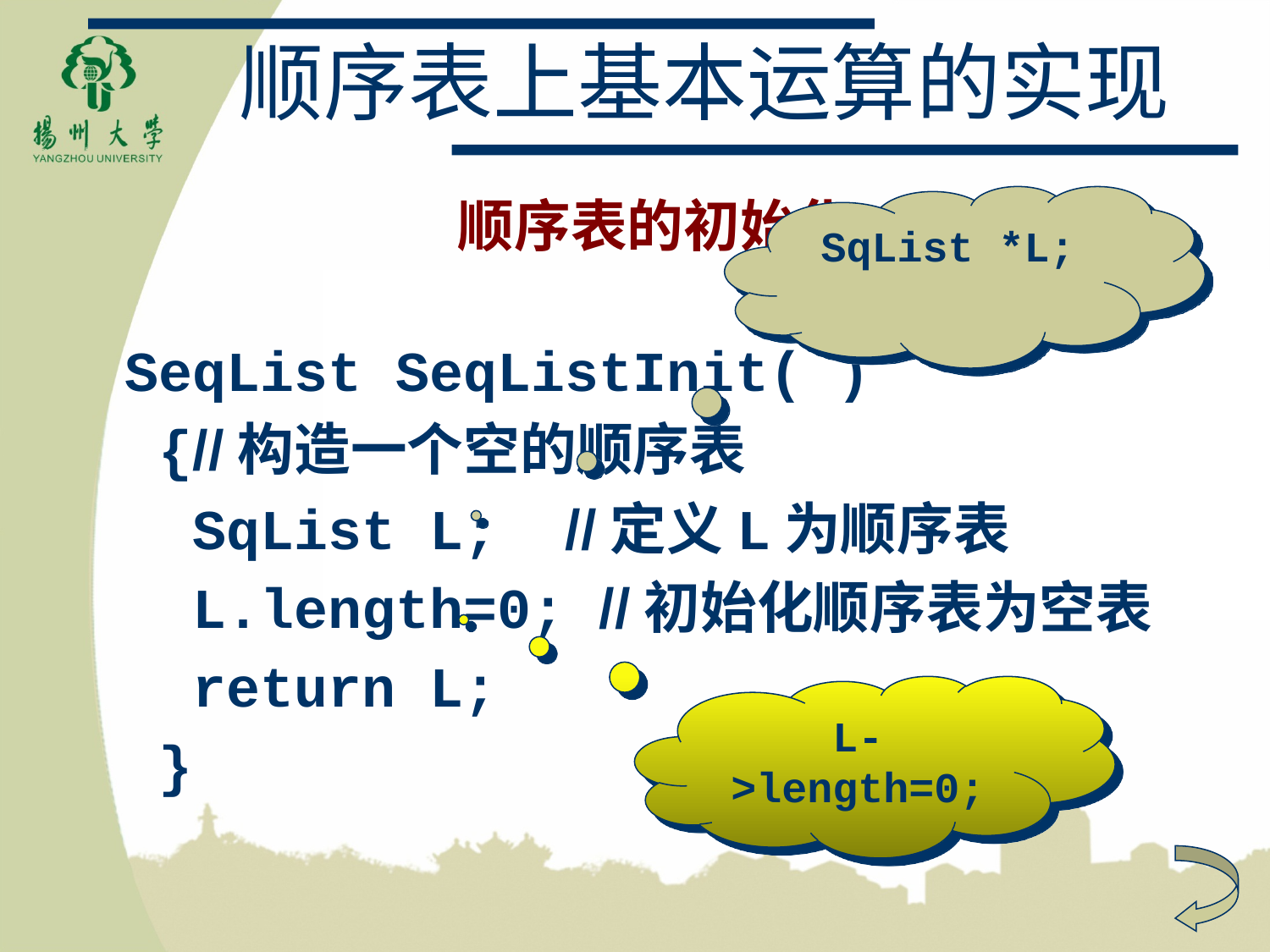

# 顺序表上基本运算的实现
顺序表的初始化 :
SqList *L;
SeqList SeqListInit( )
 {//构造一个空的顺序表
  SqList L;  //定义L为顺序表
  L.length=0; //初始化顺序表为空表
  return L;
 }

L->length=0;